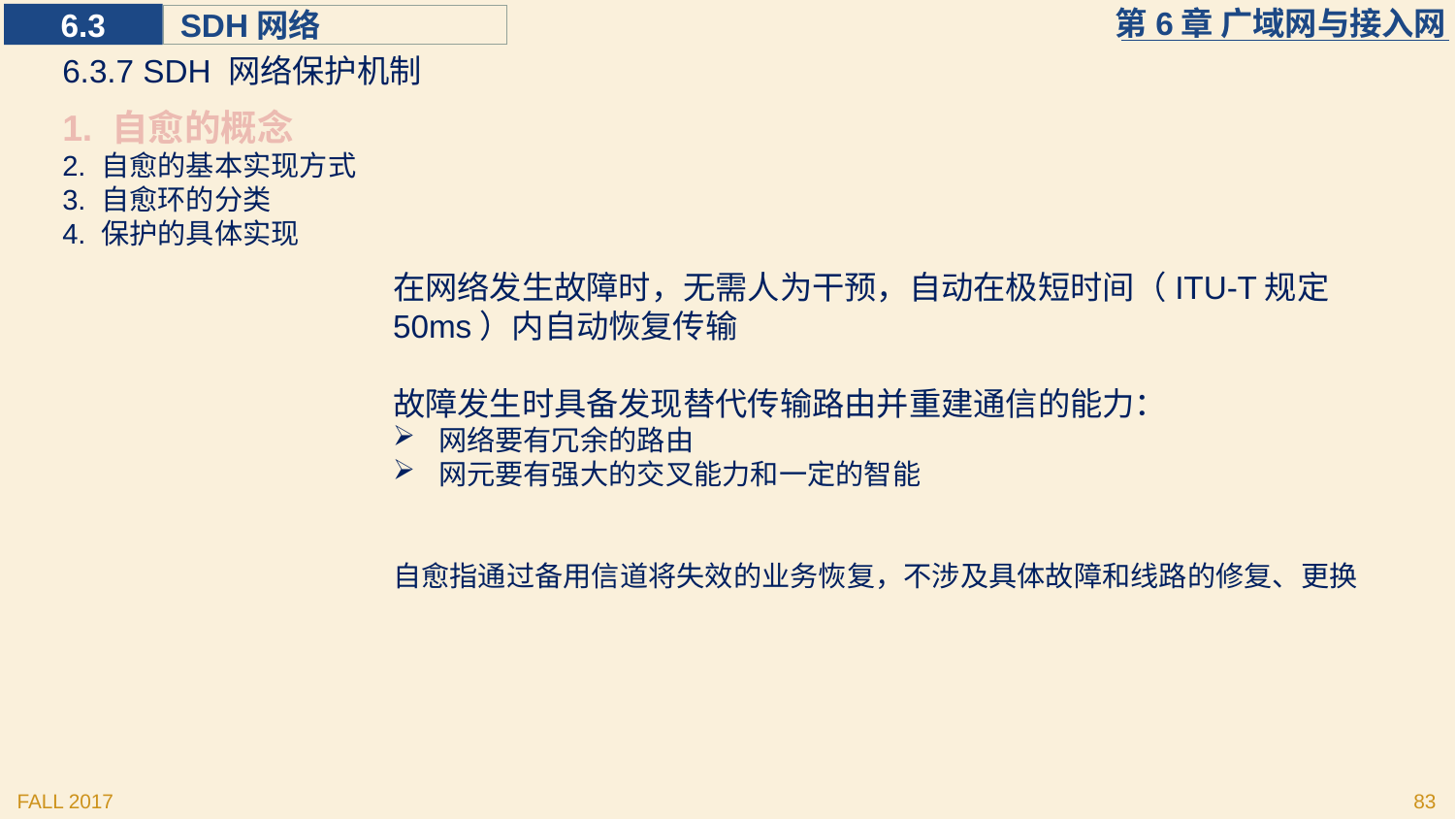

6.3.7 SDH 网络保护机制
1. 自愈的概念
2. 自愈的基本实现方式
3. 自愈环的分类
4. 保护的具体实现
在网络发生故障时，无需人为干预，自动在极短时间（ITU-T规定50ms）内自动恢复传输

故障发生时具备发现替代传输路由并重建通信的能力：
网络要有冗余的路由
网元要有强大的交叉能力和一定的智能

自愈指通过备用信道将失效的业务恢复，不涉及具体故障和线路的修复、更换